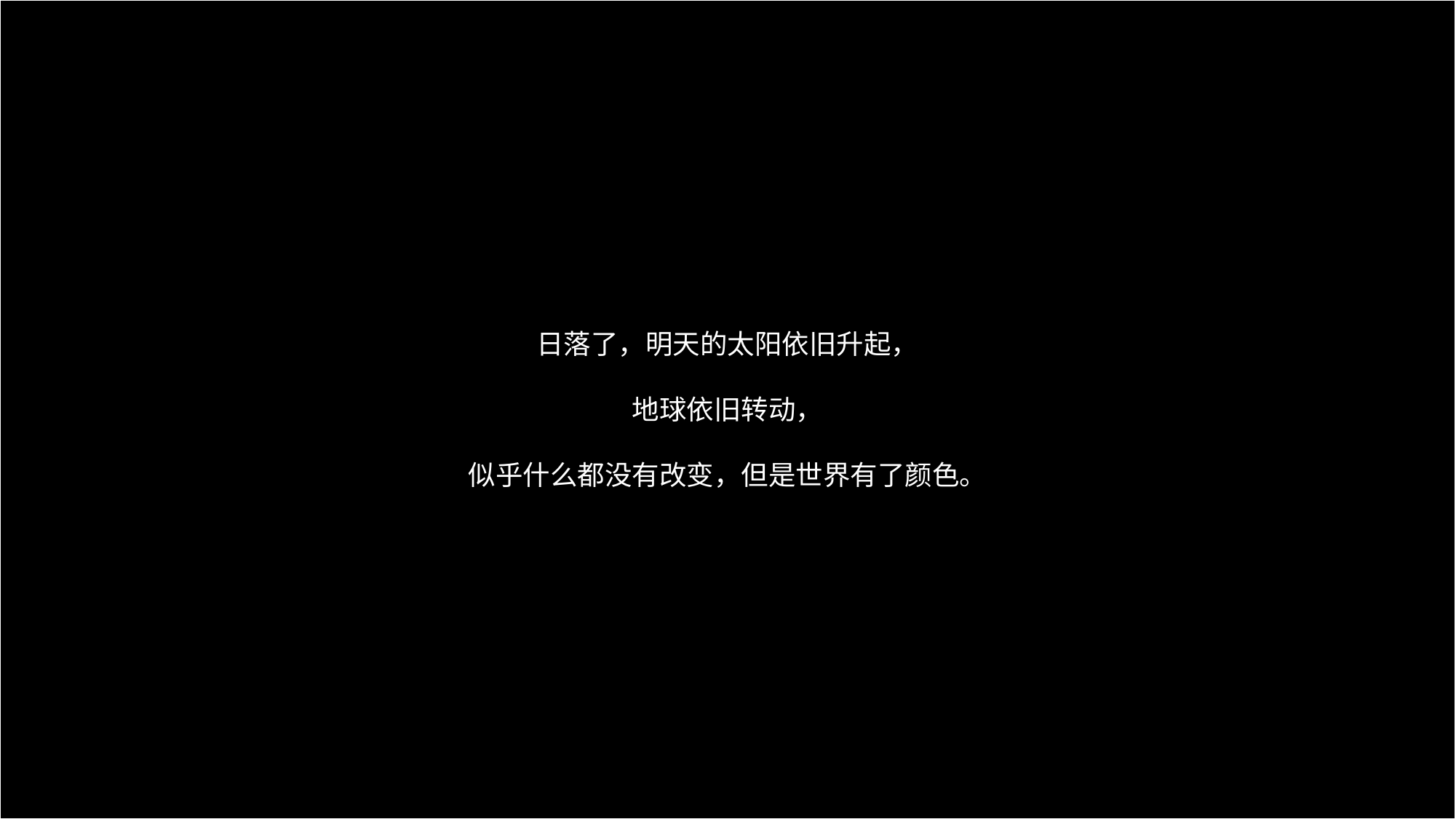

日落了，明天的太阳依旧升起，

地球依旧转动，

似乎什么都没有改变，但是世界有了颜色。